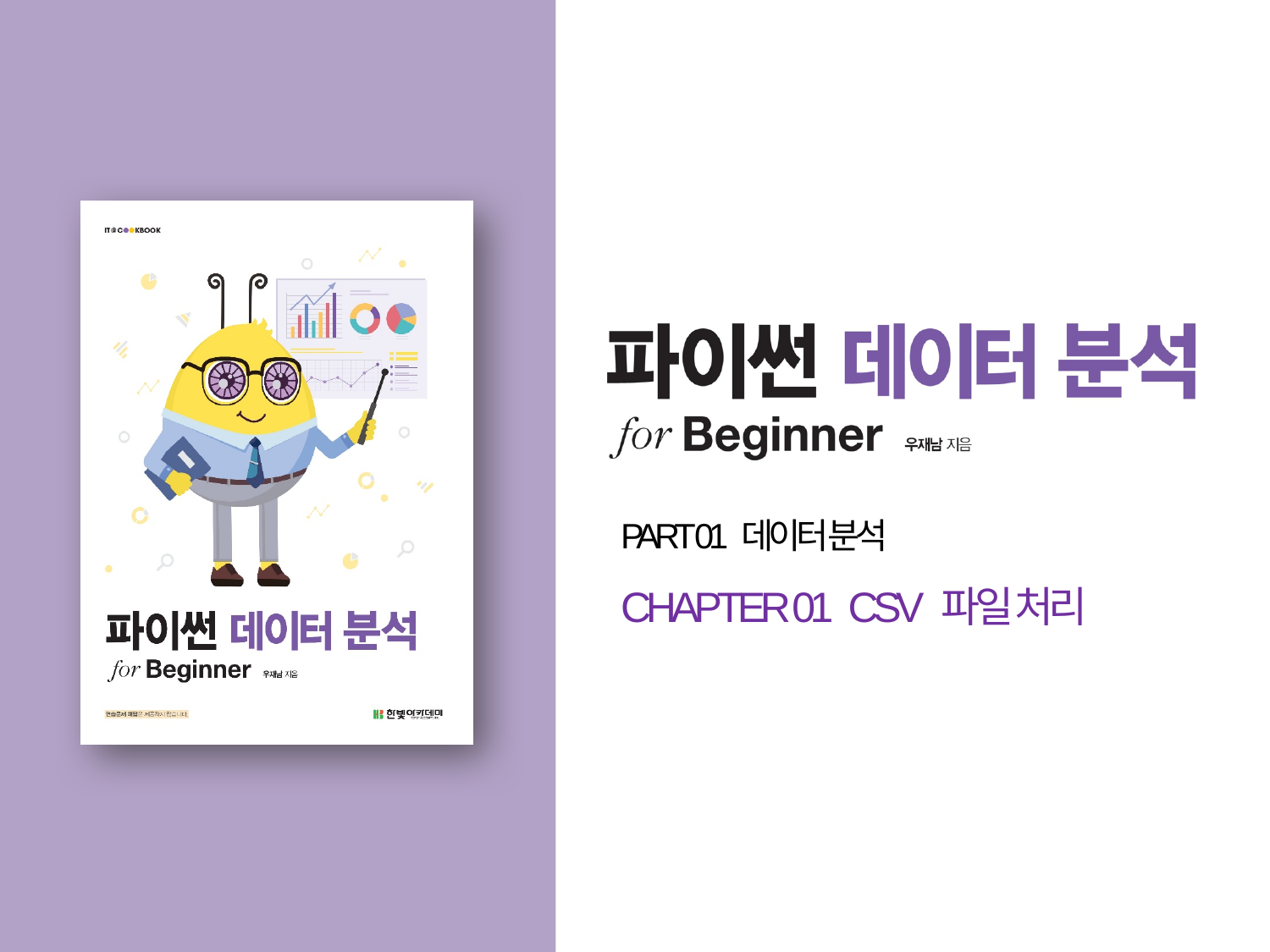

PART 01 데이터 분석
CHAPTER 01   CSV 파일 처리